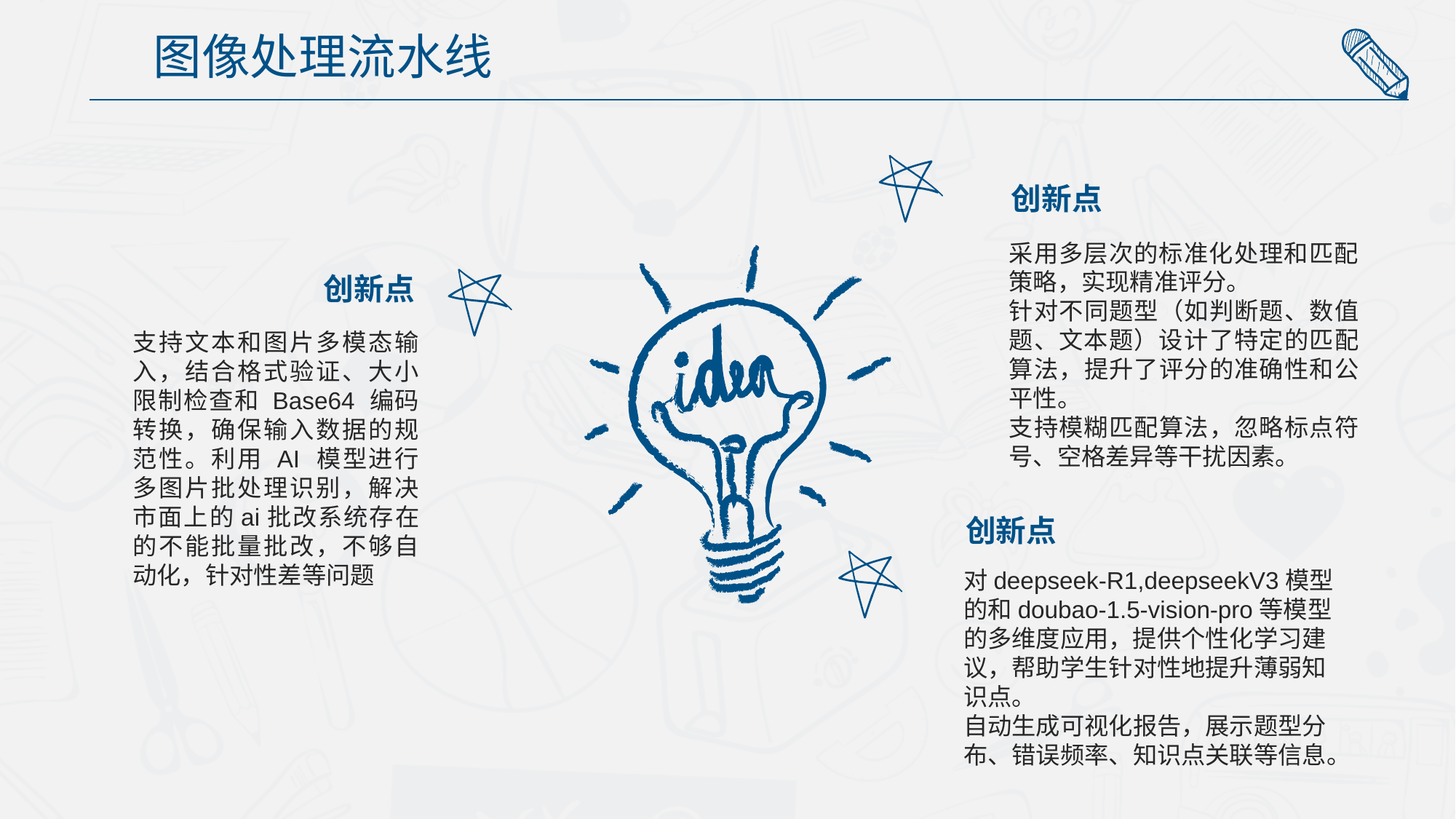

图像处理流水线

创新点
采用多层次的标准化处理和匹配策略，实现精准评分。
针对不同题型（如判断题、数值题、文本题）设计了特定的匹配算法，提升了评分的准确性和公平性。
支持模糊匹配算法，忽略标点符号、空格差异等干扰因素。

创新点
支持文本和图片多模态输入，结合格式验证、大小限制检查和 Base64 编码转换，确保输入数据的规范性。利用 AI 模型进行多图片批处理识别，解决市面上的ai批改系统存在的不能批量批改，不够自动化，针对性差等问题
创新点
对deepseek-R1,deepseekV3模型的和doubao-1.5-vision-pro等模型的多维度应用，提供个性化学习建议，帮助学生针对性地提升薄弱知识点。
自动生成可视化报告，展示题型分布、错误频率、知识点关联等信息。